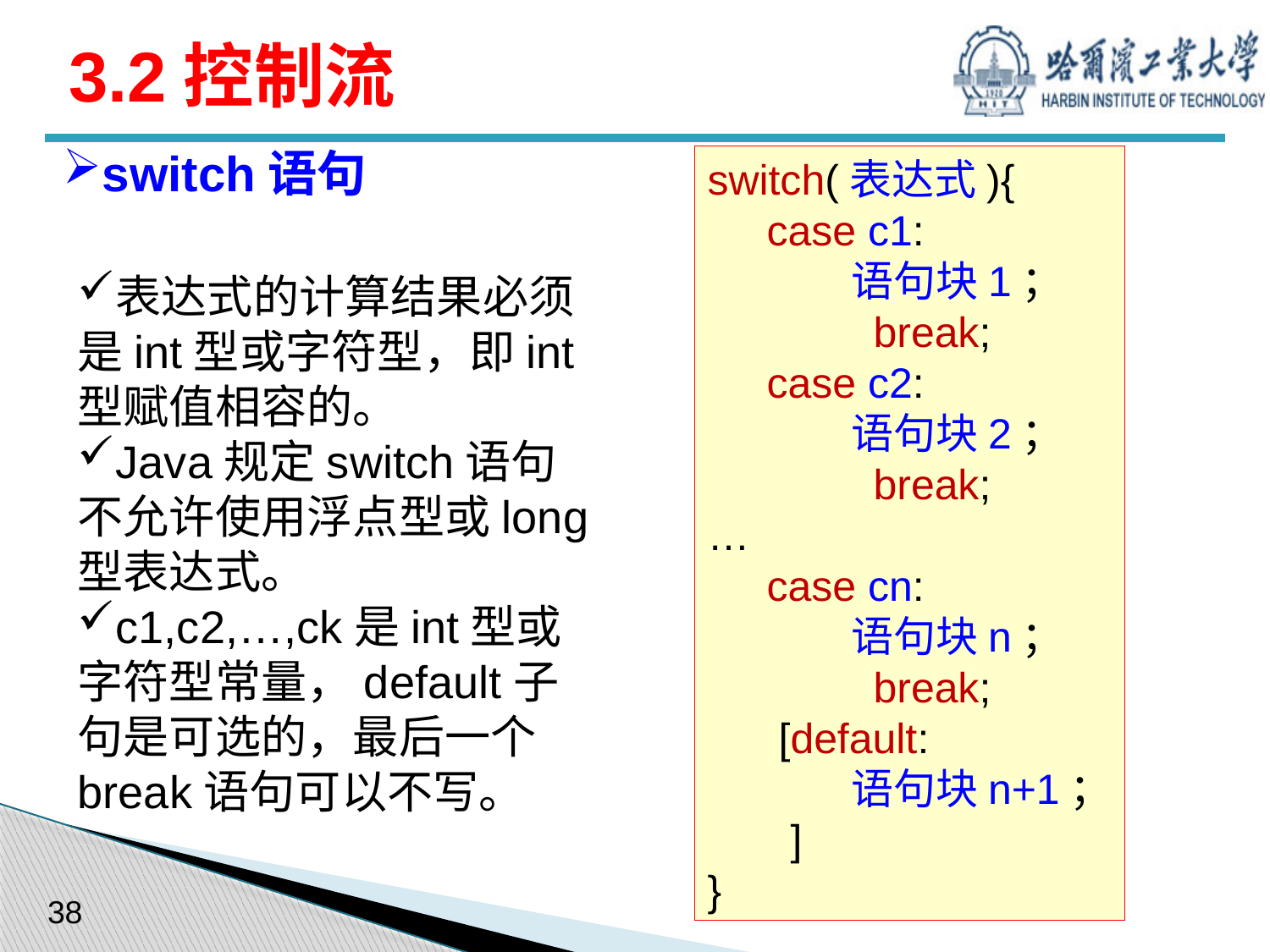

# 3.2控制流
switch语句
switch(表达式){
     case c1:
              语句块1；
              break;
     case c2:
              语句块2；
              break;
…
     case cn:
              语句块n；
              break;
      [default:
              语句块n+1；
       ]
}
表达式的计算结果必须是int型或字符型，即int型赋值相容的。
Java规定switch语句不允许使用浮点型或long型表达式。
c1,c2,…,ck是int型或字符型常量，default子句是可选的，最后一个break语句可以不写。